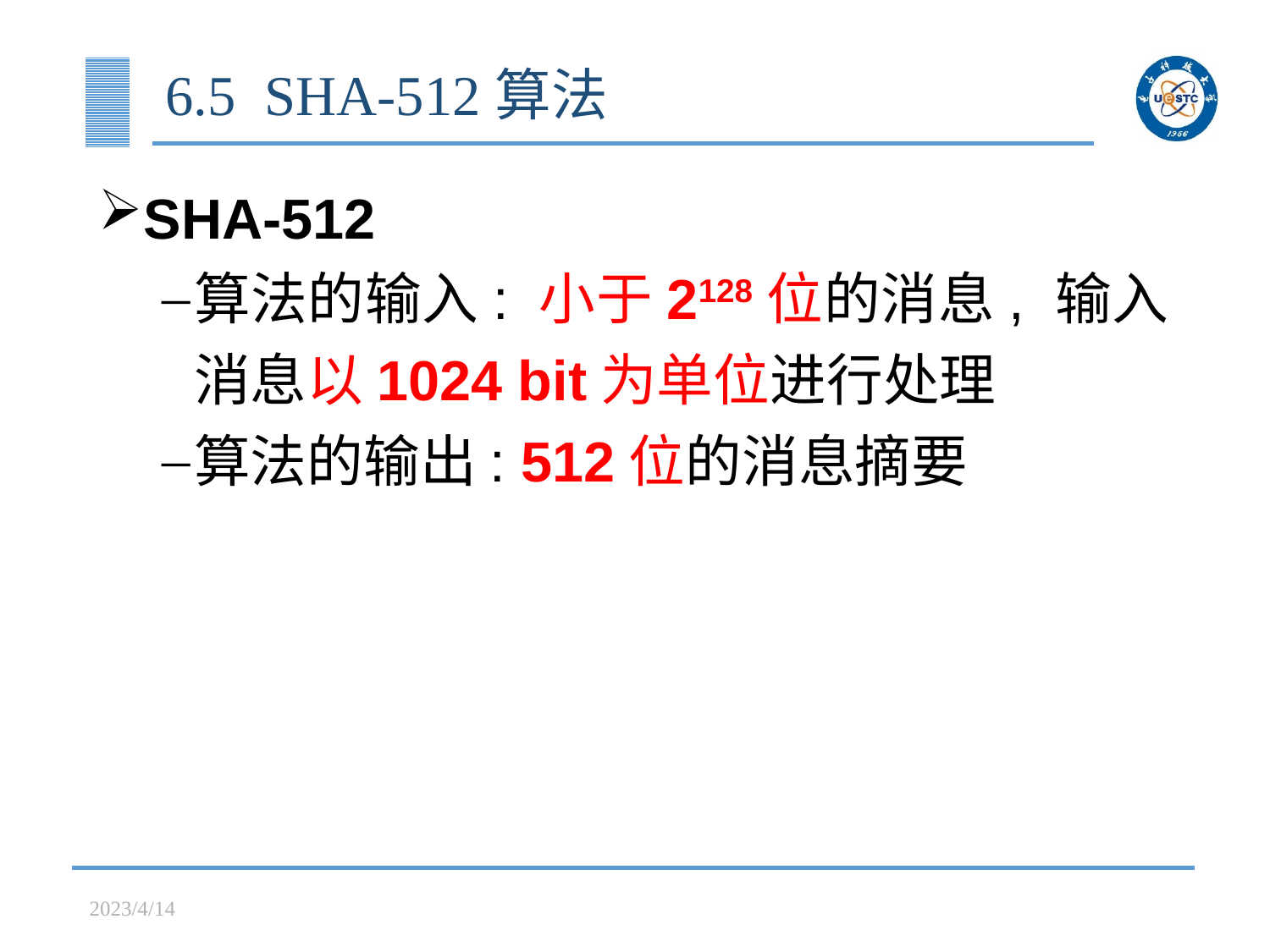

# 6.5  SHA-512算法
SHA-512
算法的输入: 小于2128位的消息, 输入消息以1024 bit为单位进行处理
算法的输出: 512位的消息摘要
2023/4/14